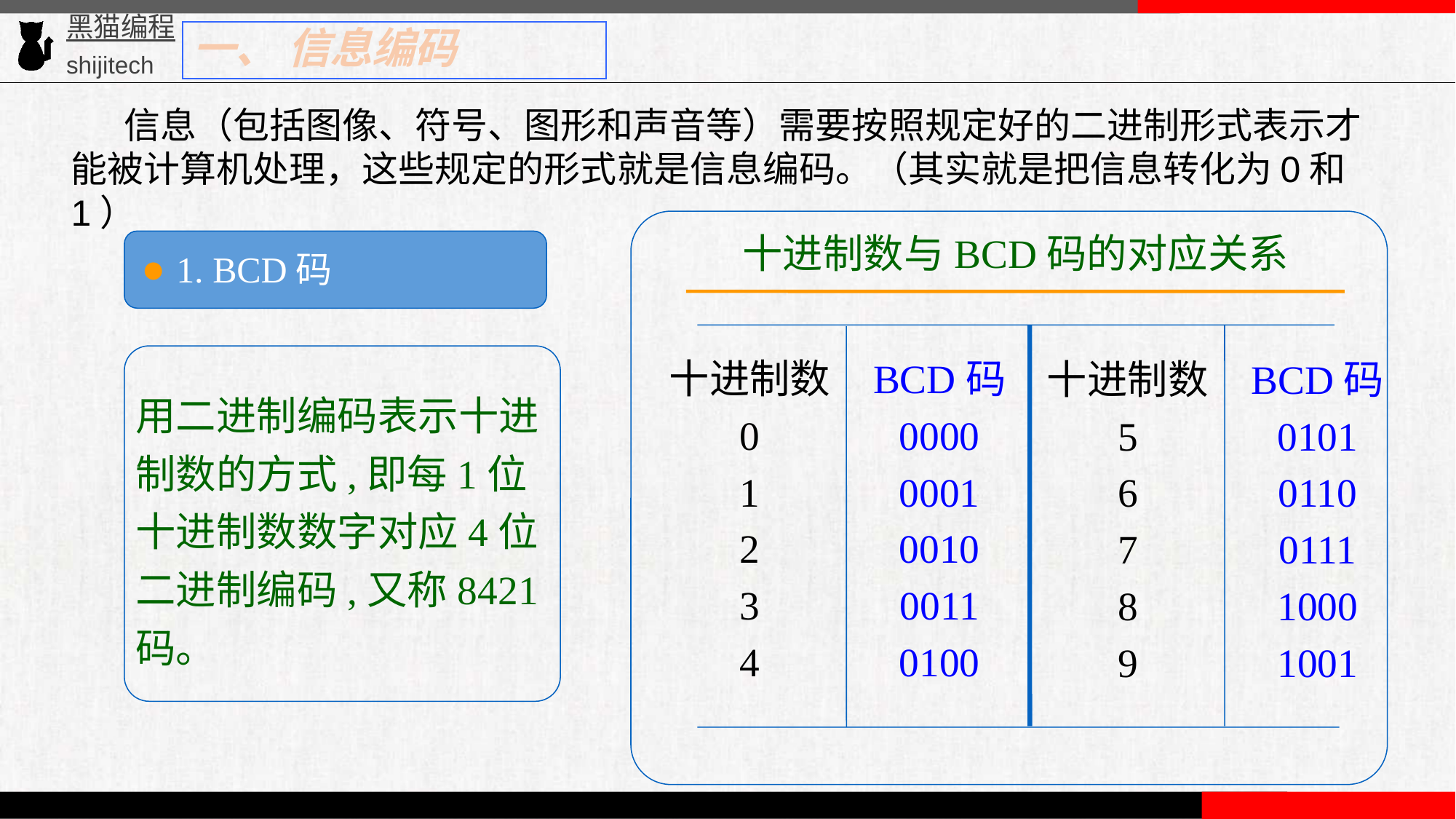

一、 信息编码
信息（包括图像、符号、图形和声音等）需要按照规定好的二进制形式表示才能被计算机处理，这些规定的形式就是信息编码。（其实就是把信息转化为0和1）

十进制数与BCD码的对应关系

十进制数
0
1
2
3
4

BCD码
0000
0001
0010
0011
0100
十进制数
5
6
7
8
9
BCD码
0101
0110
0111
1000
1001

● 1. BCD码

用二进制编码表示十进制数的方式,即每1位十进制数数字对应4位二进制编码,又称8421码。